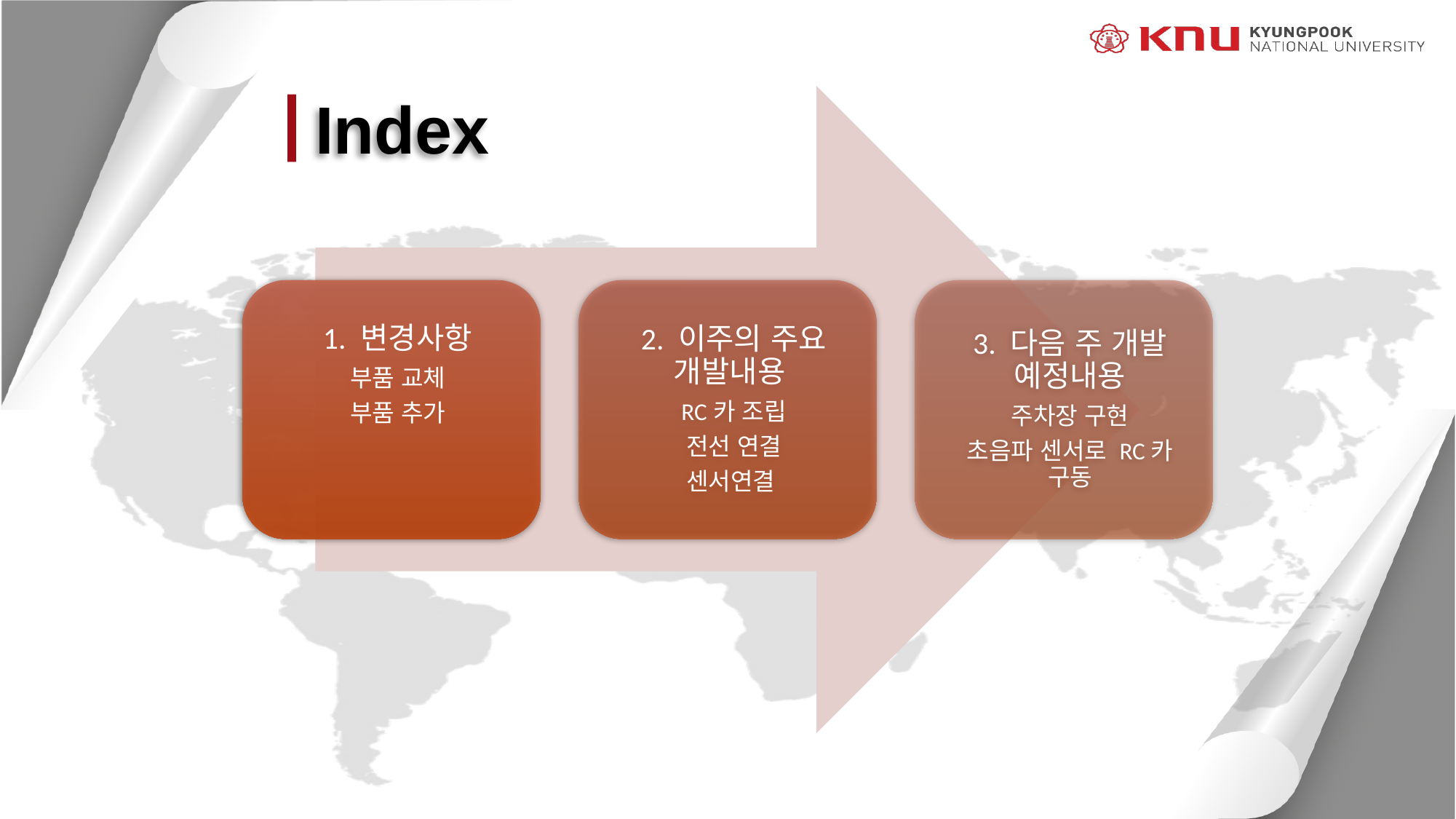

Index

1. 변경사항
부품 교체
부품 추가

2. 이주의 주요 개발내용
RC카 조립
전선 연결
센서연결
3. 다음 주 개발 예정내용
주차장 구현
초음파 센서로 RC카 구동